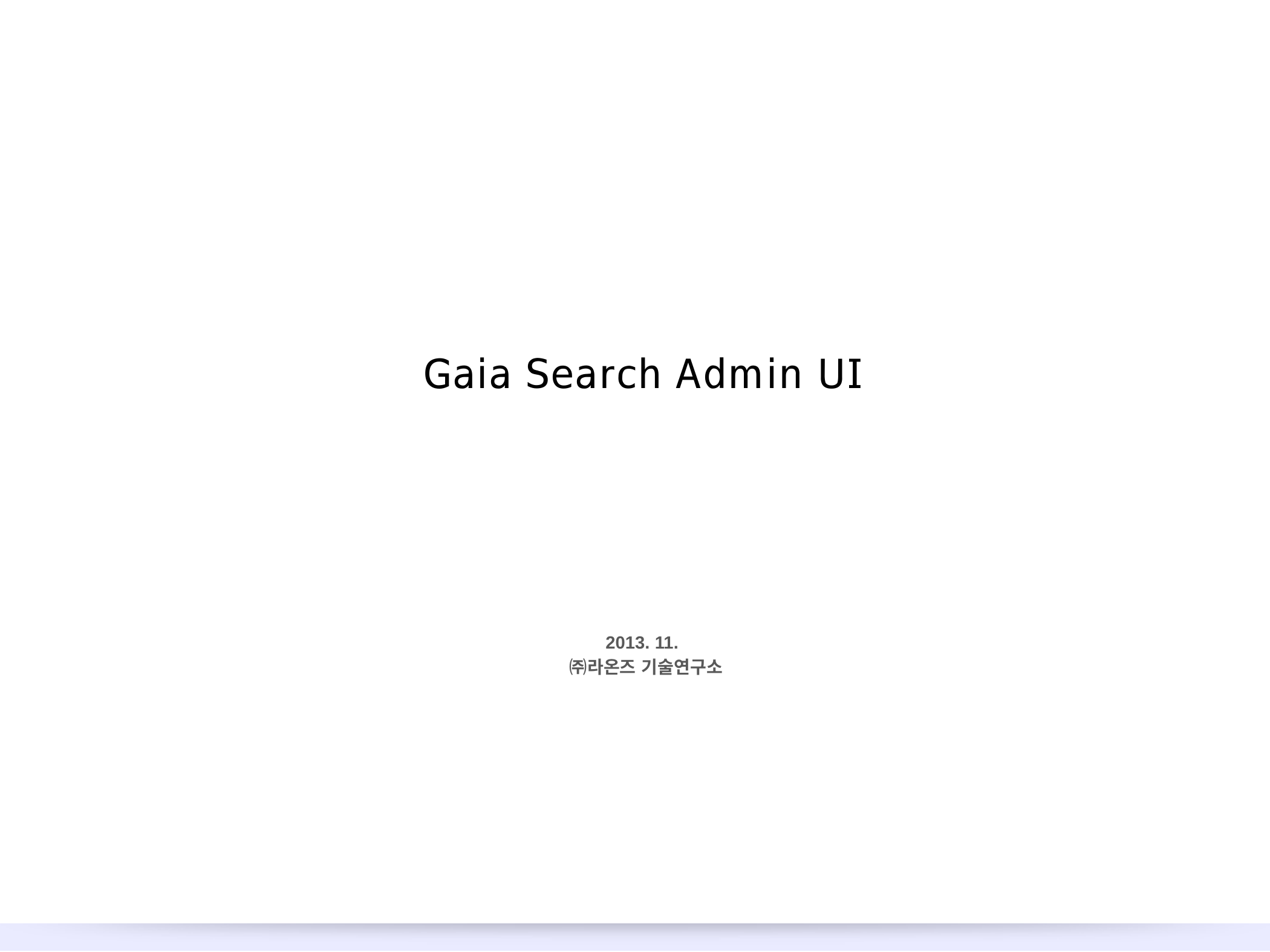

# Gaia Search Admin UI
2013. 11.
 ㈜라온즈 기술연구소